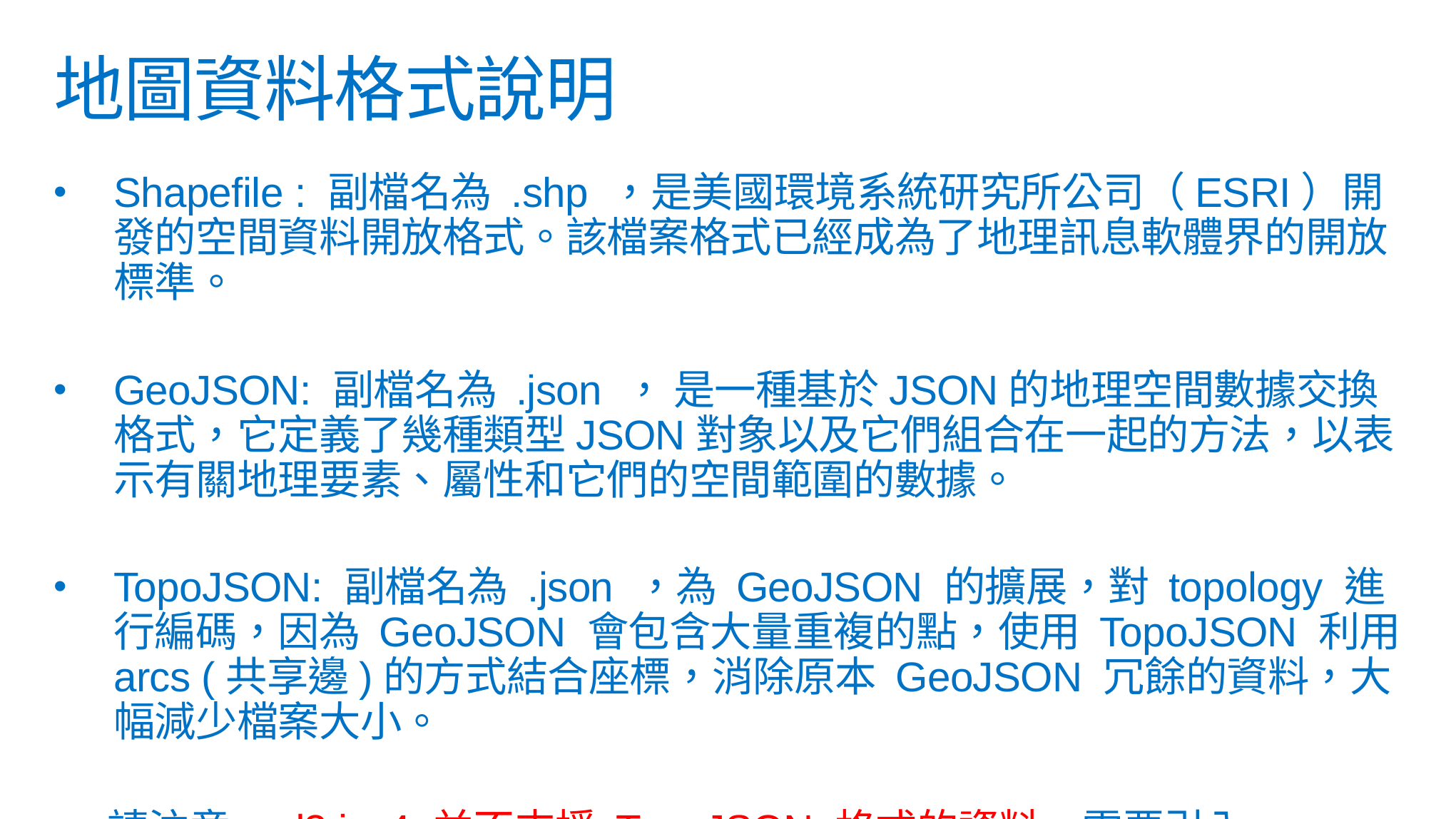

# 地圖資料格式說明
Shapefile : 副檔名為 .shp ，是美國環境系統研究所公司（ESRI）開發的空間資料開放格式。該檔案格式已經成為了地理訊息軟體界的開放標準。

GeoJSON: 副檔名為 .json ， 是一種基於JSON的地理空間數據交換格式，它定義了幾種類型JSON對象以及它們組合在一起的方法，以表示有關地理要素、屬性和它們的空間範圍的數據。

TopoJSON: 副檔名為 .json ，為 GeoJSON 的擴展，對 topology 進行編碼，因為 GeoJSON 會包含大量重複的點，使用 TopoJSON 利用 arcs (共享邊)的方式結合座標，消除原本 GeoJSON 冗餘的資料，大幅減少檔案大小。

請注意，d3.jsv4 並不支援 TopoJSON 格式的資料，需要引入 topojson.js 來處理 TopoJSON 格式的資料，以轉成 d3.js 能支援的 GeoJSON 格式